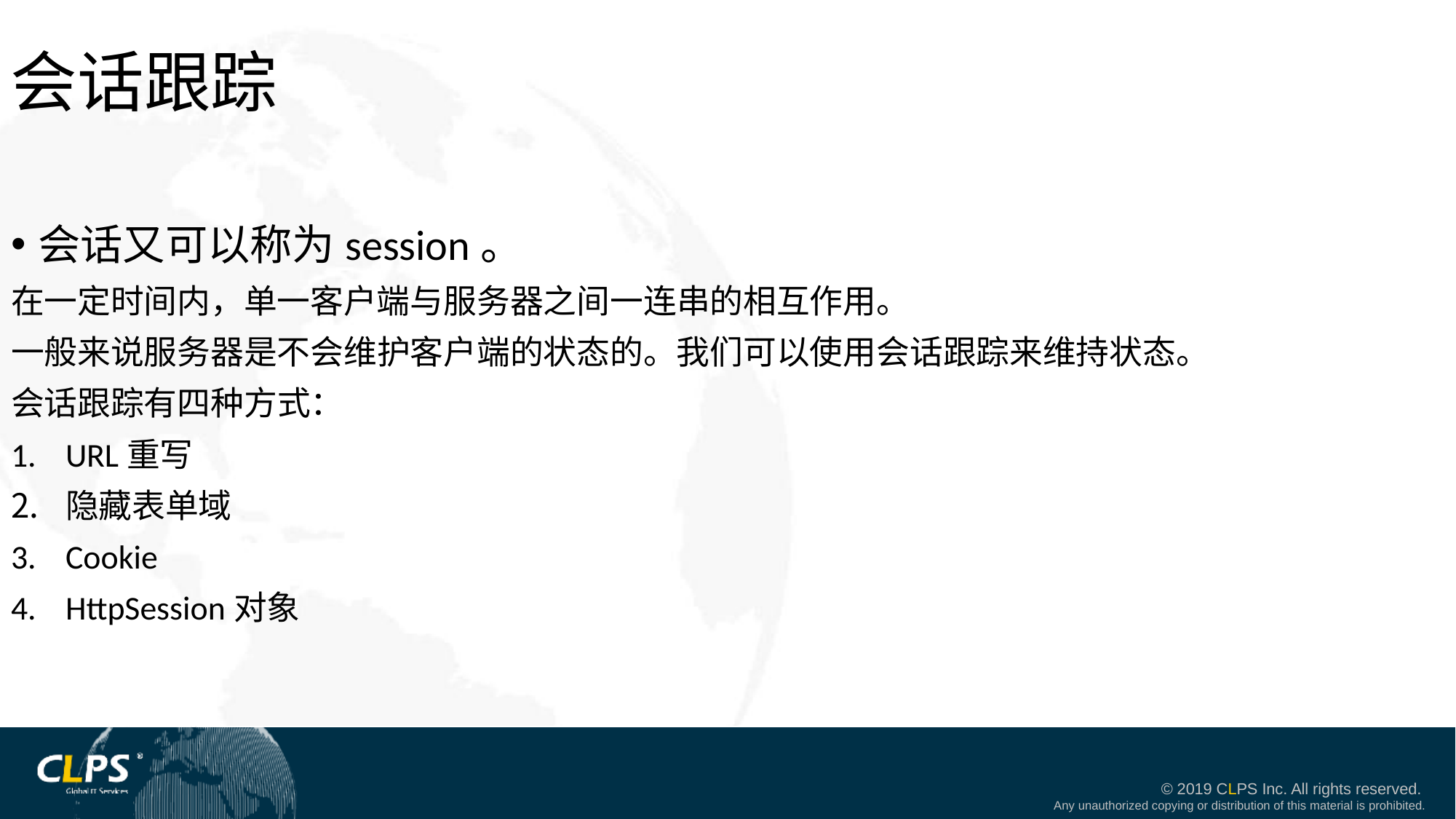

会话跟踪
会话又可以称为session。
在一定时间内，单一客户端与服务器之间一连串的相互作用。
一般来说服务器是不会维护客户端的状态的。我们可以使用会话跟踪来维持状态。
会话跟踪有四种方式：
URL重写
隐藏表单域
Cookie
HttpSession对象